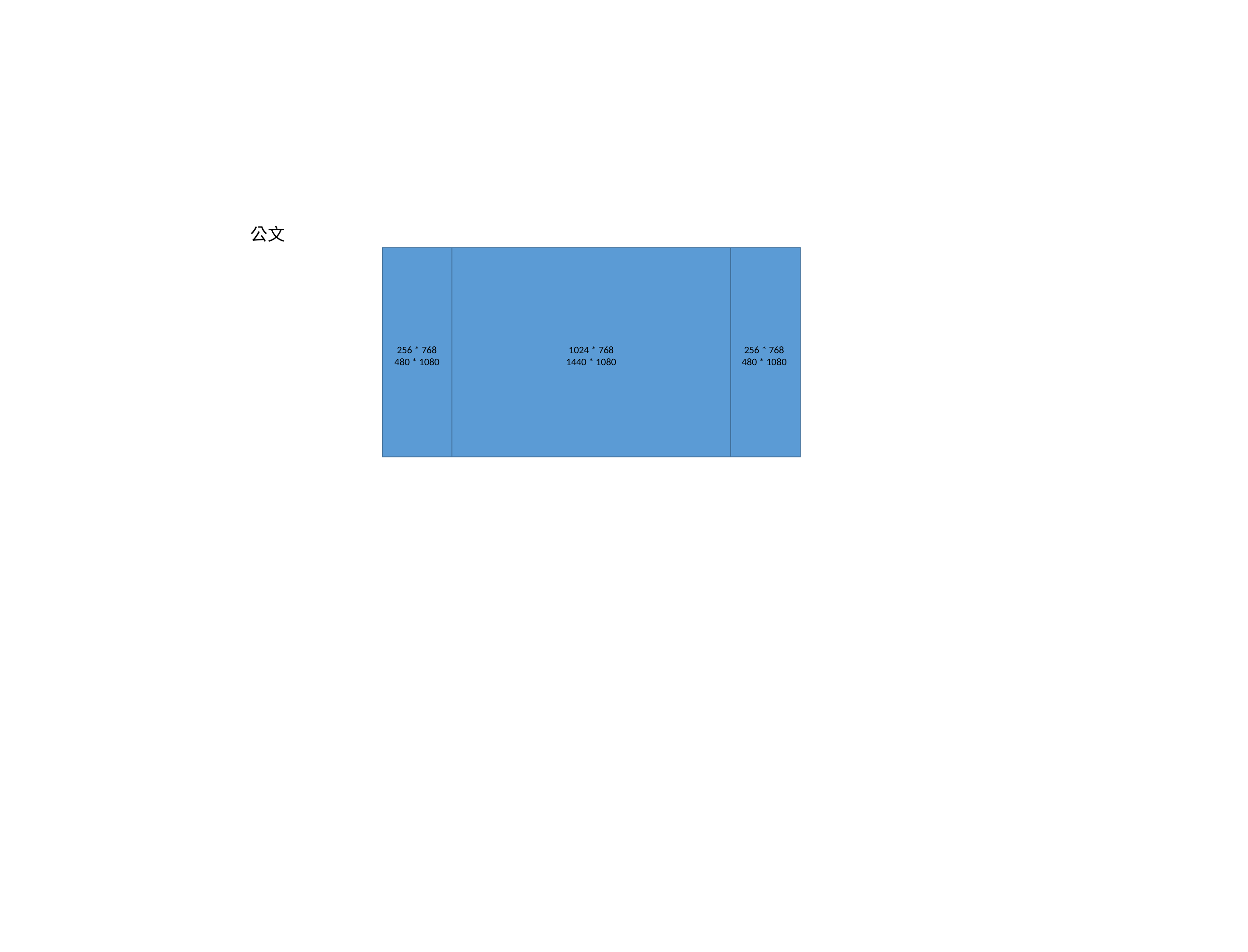

公文

256 * 768
480 * 1080
1024 * 768
1440 * 1080
256 * 768
480 * 1080